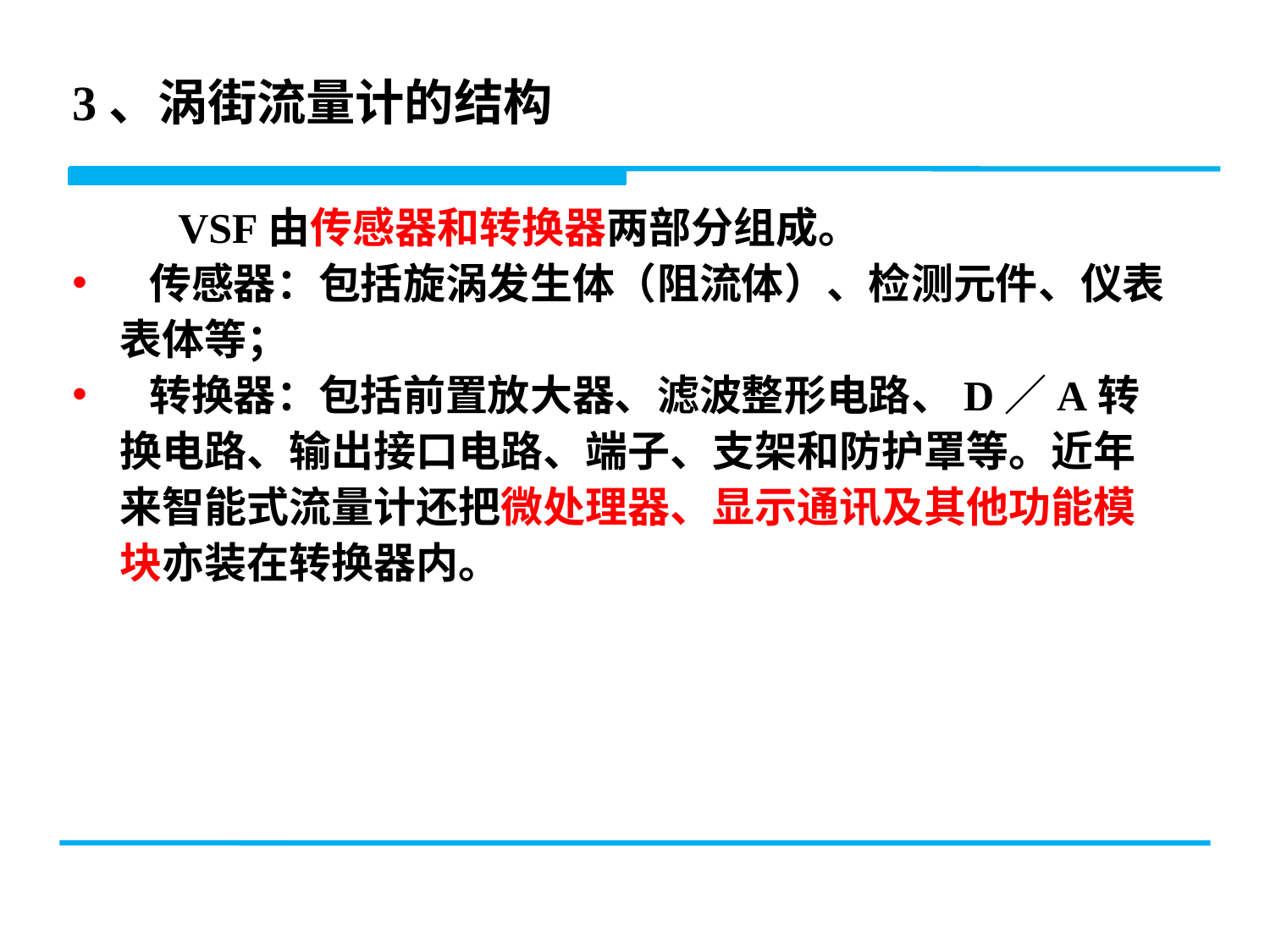

3、涡街流量计的结构

          VSF由传感器和转换器两部分组成。
  传感器：包括旋涡发生体（阻流体）、检测元件、仪表表体等；
  转换器：包括前置放大器、滤波整形电路、D／A转换电路、输出接口电路、端子、支架和防护罩等。近年来智能式流量计还把微处理器、显示通讯及其他功能模块亦装在转换器内。